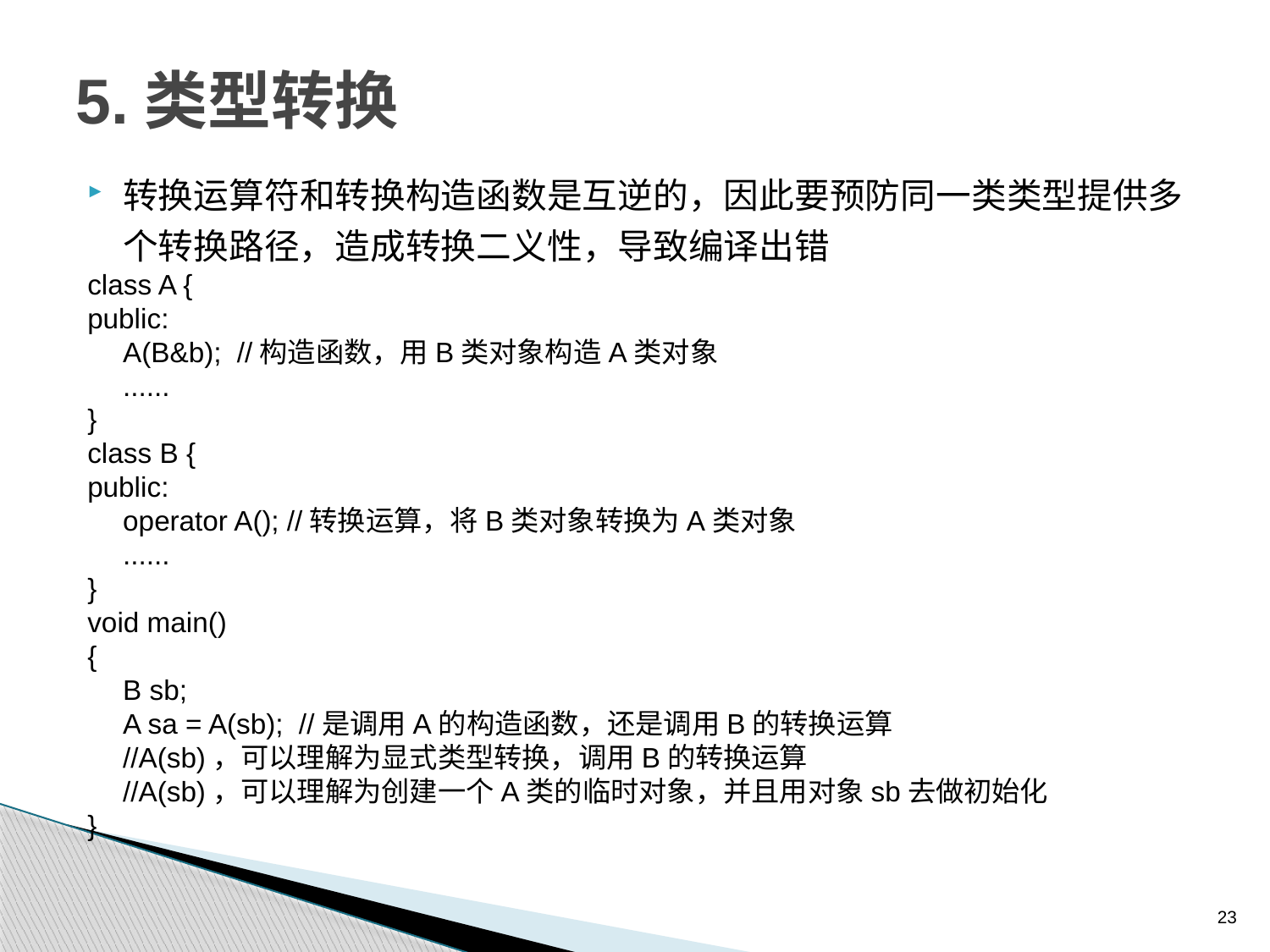

# 5.类型转换
转换运算符和转换构造函数是互逆的，因此要预防同一类类型提供多个转换路径，造成转换二义性，导致编译出错
class A {
public:
	A(B&b);  //构造函数，用B类对象构造A类对象
	......
}
class B {
public:
	operator A(); //转换运算，将B类对象转换为A类对象
	......
}
void main()
{
	B sb;
	A sa = A(sb);  //是调用A的构造函数，还是调用B的转换运算
	//A(sb)，可以理解为显式类型转换，调用B的转换运算
	//A(sb)，可以理解为创建一个A类的临时对象，并且用对象sb去做初始化
}

23